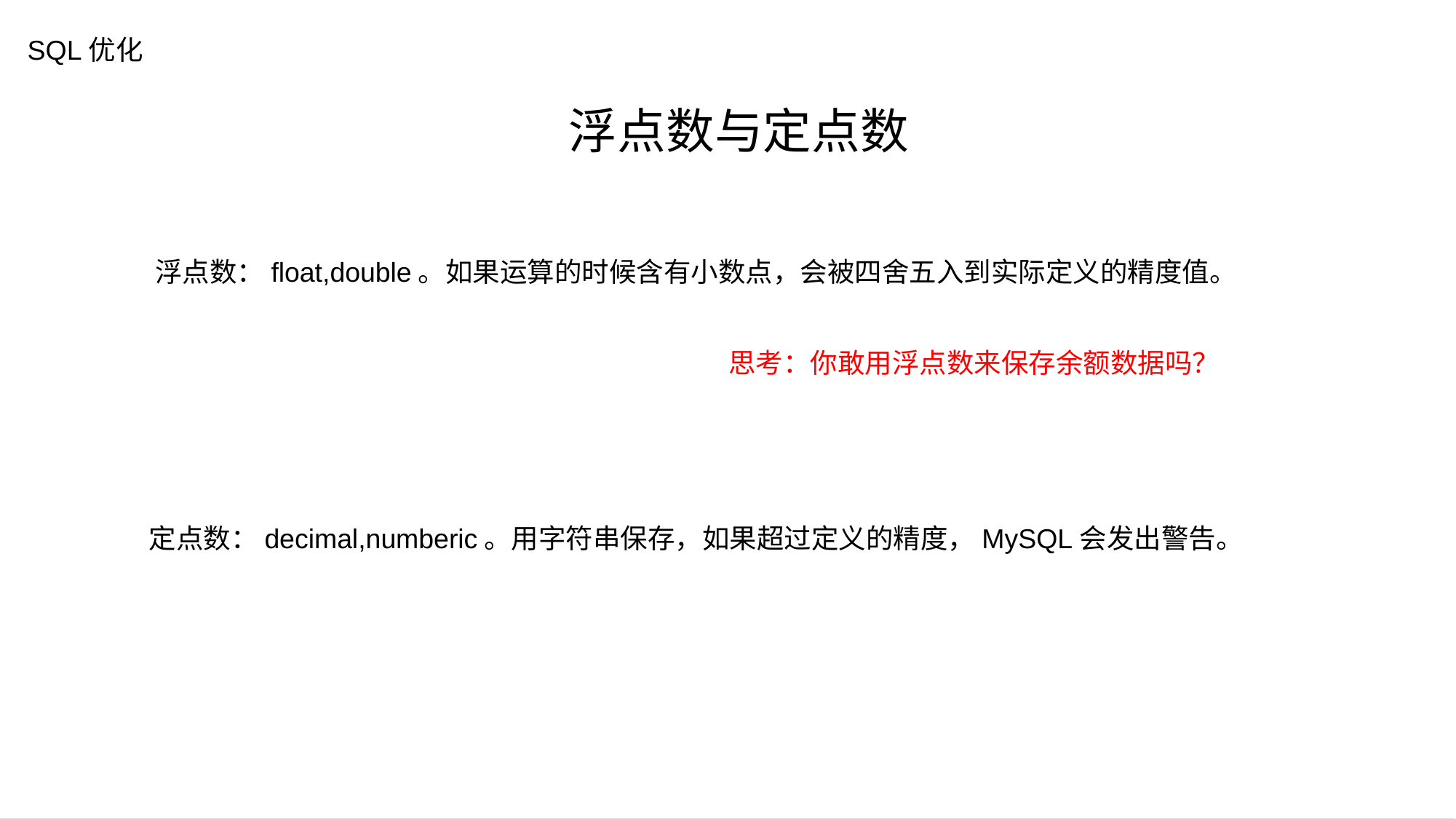

SQL优化
 浮点数与定点数
浮点数：float,double。如果运算的时候含有小数点，会被四舍五入到实际定义的精度值。
# 空白演示
思考：你敢用浮点数来保存余额数据吗？
在此输入您的封面副标题
定点数：decimal,numberic。用字符串保存，如果超过定义的精度，MySQL会发出警告。